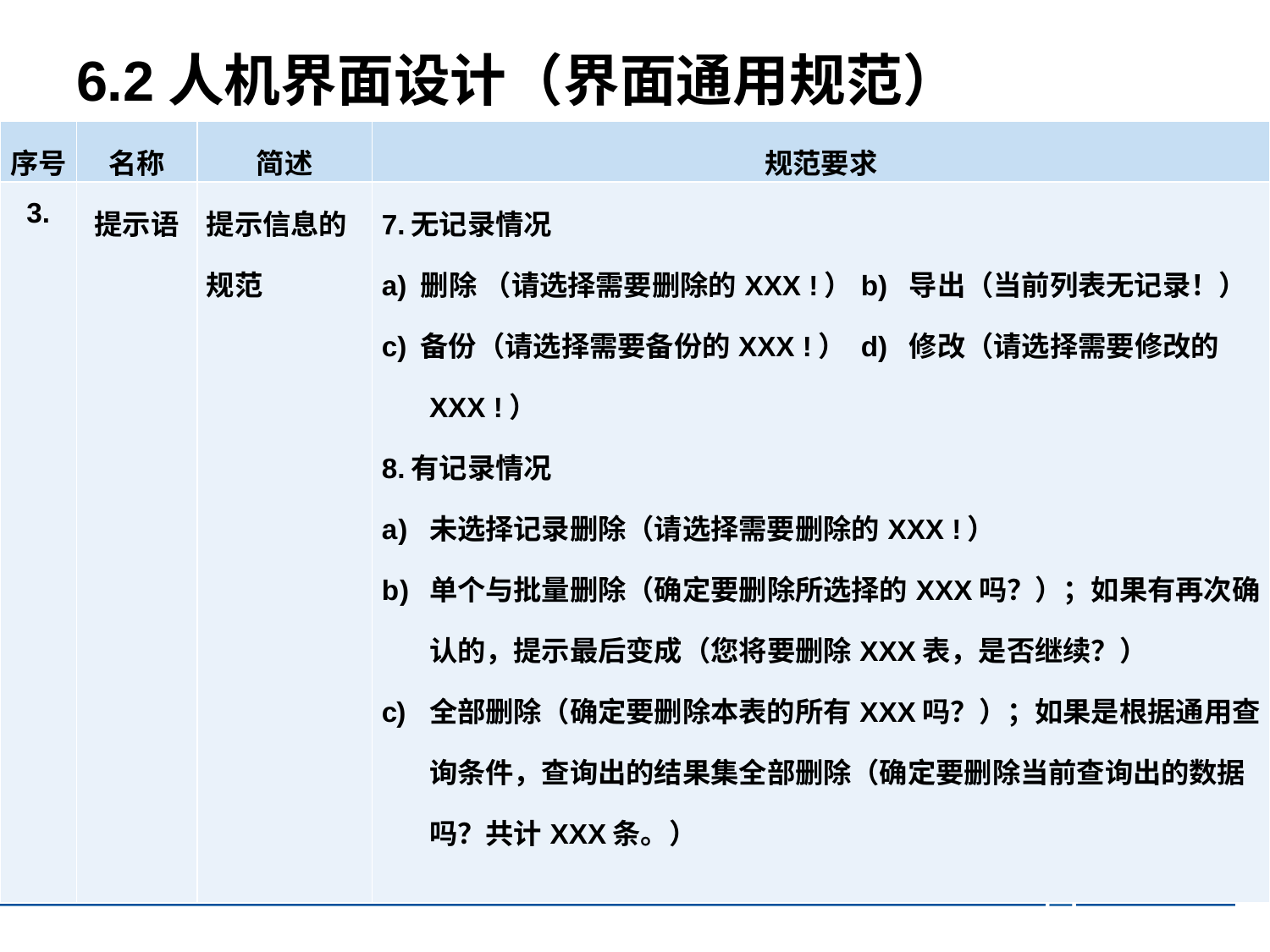

# 6.2人机界面设计（界面通用规范）
| 序号 | 名称 | 简述 | 规范要求 |
| --- | --- | --- | --- |
| 3. | 提示语 | 提示信息的规范 | 7.无记录情况 a) 删除 （请选择需要删除的XXX !）b) 导出（当前列表无记录！） c) 备份（请选择需要备份的XXX !） d) 修改（请选择需要修改的XXX !） 8.有记录情况 未选择记录删除（请选择需要删除的XXX !） 单个与批量删除（确定要删除所选择的XXX吗？）；如果有再次确认的，提示最后变成（您将要删除XXX表，是否继续？） 全部删除（确定要删除本表的所有XXX吗？）；如果是根据通用查询条件，查询出的结果集全部删除（确定要删除当前查询出的数据吗？共计XXX条。） |